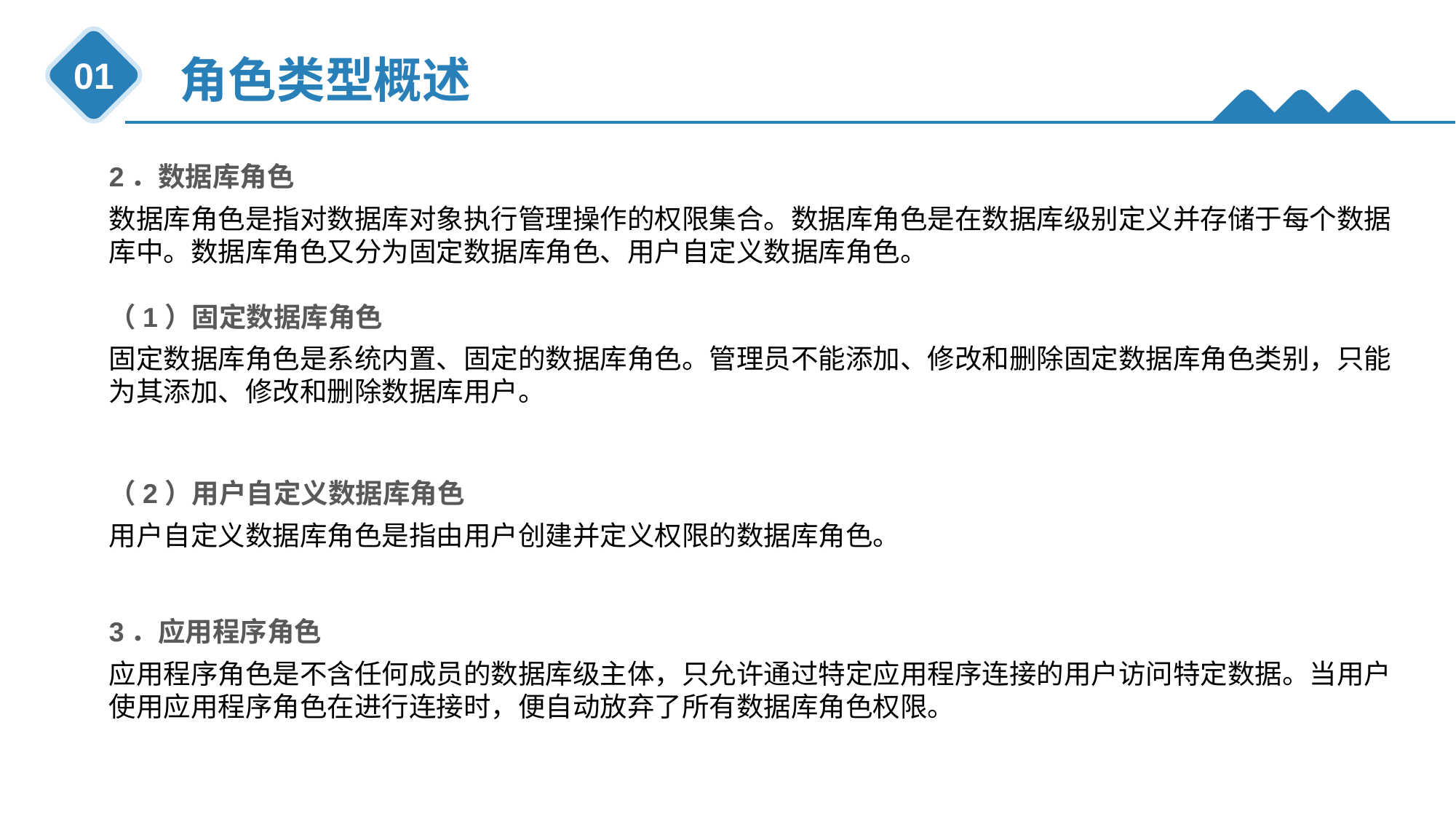

角色类型概述
01

2．数据库角色
数据库角色是指对数据库对象执行管理操作的权限集合。数据库角色是在数据库级别定义并存储于每个数据库中。数据库角色又分为固定数据库角色、用户自定义数据库角色。
（1）固定数据库角色
固定数据库角色是系统内置、固定的数据库角色。管理员不能添加、修改和删除固定数据库角色类别，只能为其添加、修改和删除数据库用户。
（2）用户自定义数据库角色
用户自定义数据库角色是指由用户创建并定义权限的数据库角色。
3．应用程序角色
应用程序角色是不含任何成员的数据库级主体，只允许通过特定应用程序连接的用户访问特定数据。当用户使用应用程序角色在进行连接时，便自动放弃了所有数据库角色权限。